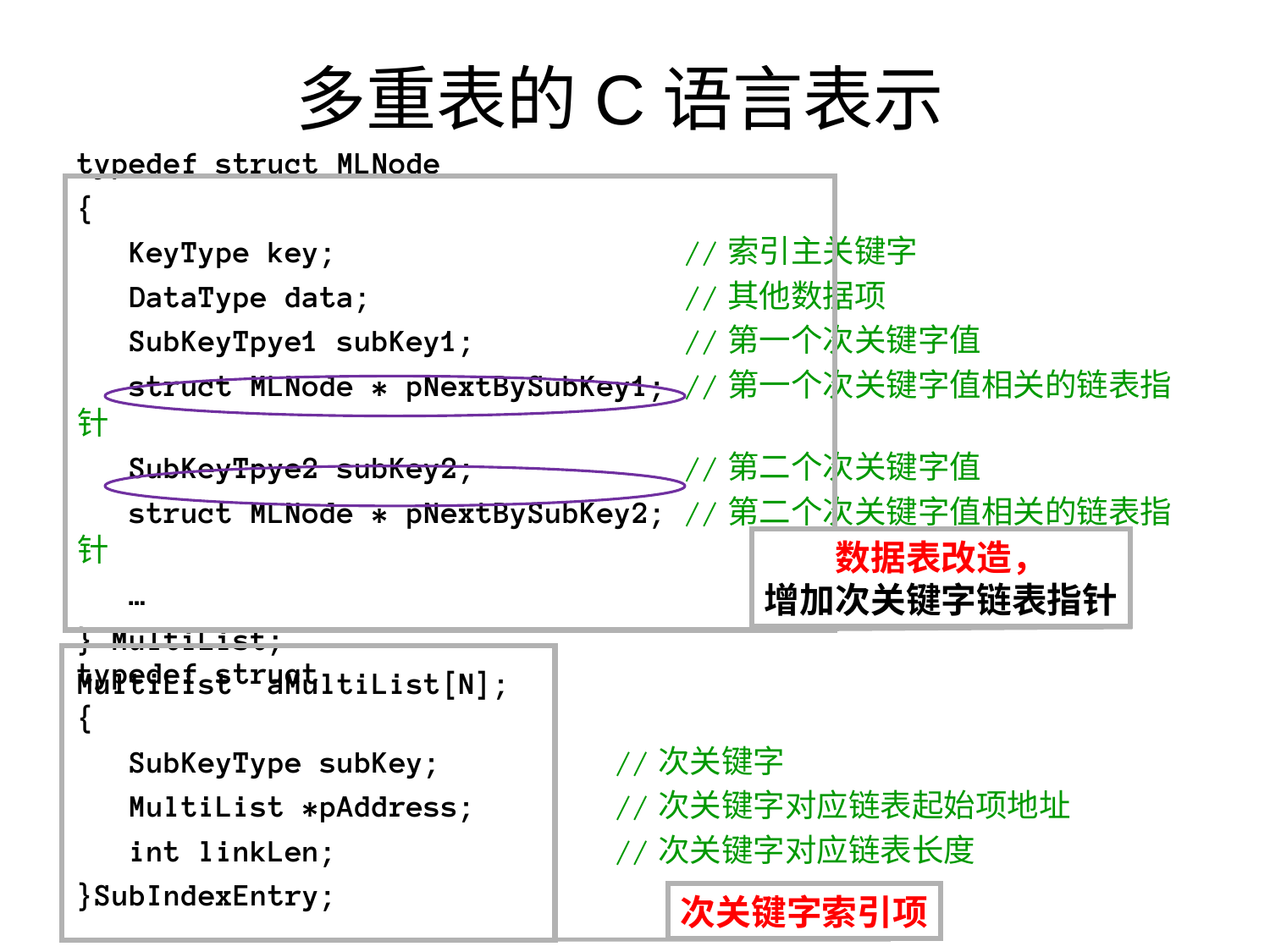

# 多重表的C语言表示
typedef struct MLNode
{
   KeyType key;                    //索引主关键字
   DataType data;                  //其他数据项
   SubKeyTpye1 subKey1;            //第一个次关键字值
   struct MLNode * pNextBySubKey1; //第一个次关键字值相关的链表指针
   SubKeyTpye2 subKey2;            //第二个次关键字值
   struct MLNode * pNextBySubKey2; //第二个次关键字值相关的链表指针
   …
} MultiList;
MultiList  aMultiList[N];

数据表改造，
增加次关键字链表指针

typedef struct
{
   SubKeyType subKey;          //次关键字
   MultiList *pAddress;        //次关键字对应链表起始项地址
   int linkLen;                //次关键字对应链表长度
}SubIndexEntry;

次关键字索引项

23